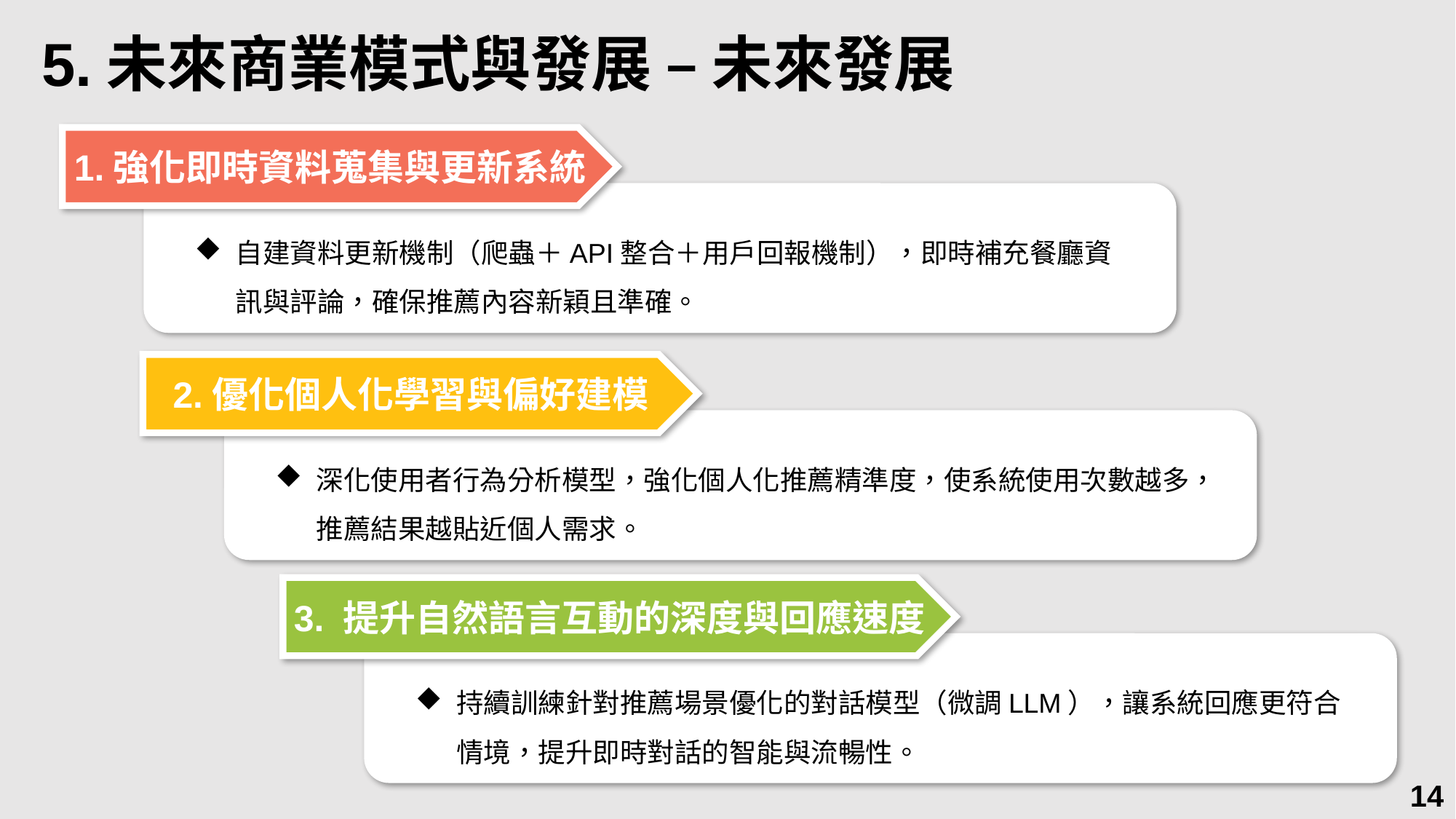

5.未來商業模式與發展 – 未來發展
1.強化即時資料蒐集與更新系統

自建資料更新機制（爬蟲＋API整合＋用戶回報機制），即時補充餐廳資訊與評論，確保推薦內容新穎且準確。
2.優化個人化學習與偏好建模

深化使用者行為分析模型，強化個人化推薦精準度，使系統使用次數越多，推薦結果越貼近個人需求。
3. 提升自然語言互動的深度與回應速度

持續訓練針對推薦場景優化的對話模型（微調LLM），讓系統回應更符合情境，提升即時對話的智能與流暢性。
14